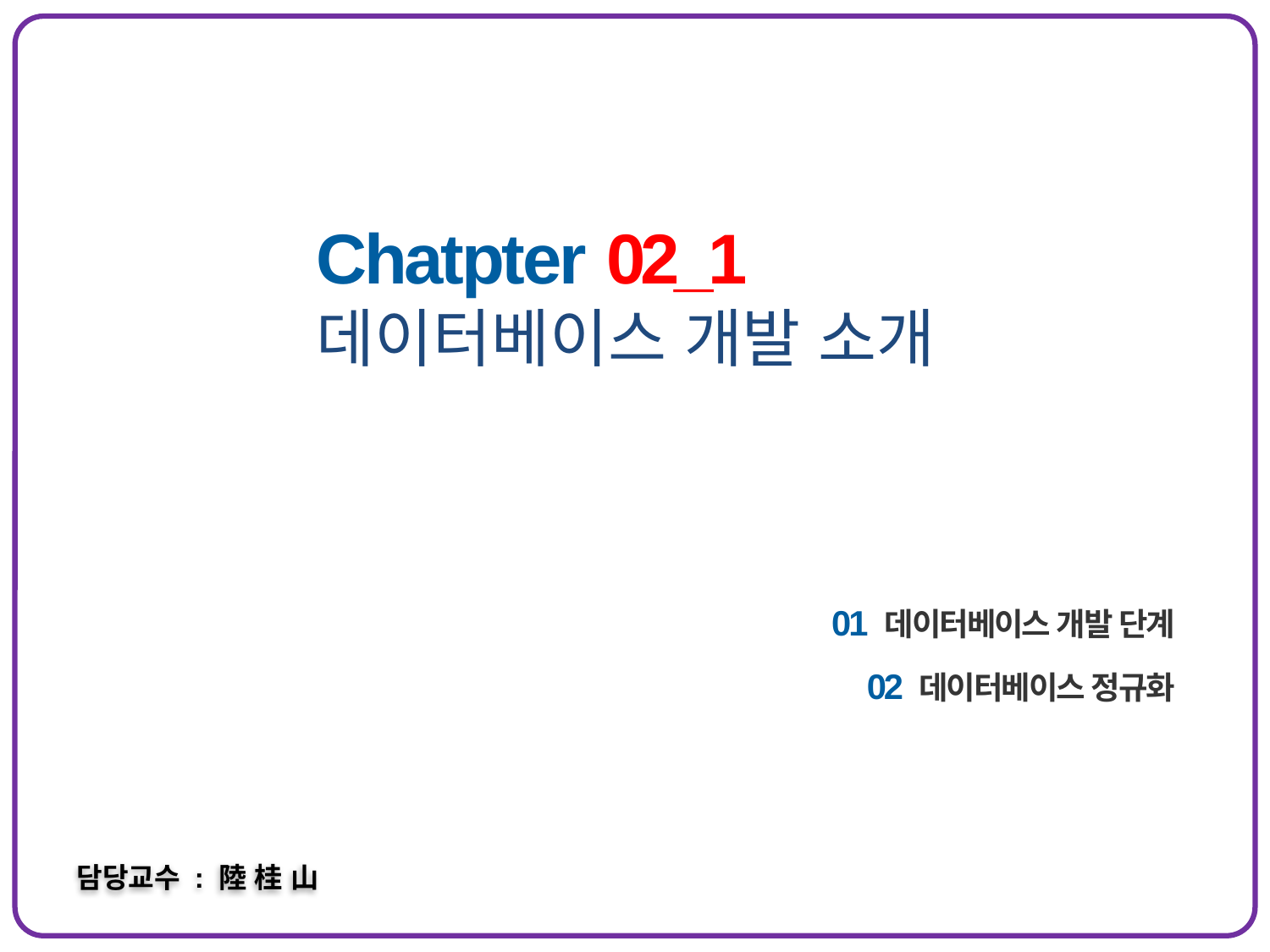

Chatpter 02_1
데이터베이스 개발 소개
01 데이터베이스 개발 단계
02 데이터베이스 정규화
담당교수 : 陸 桂 山